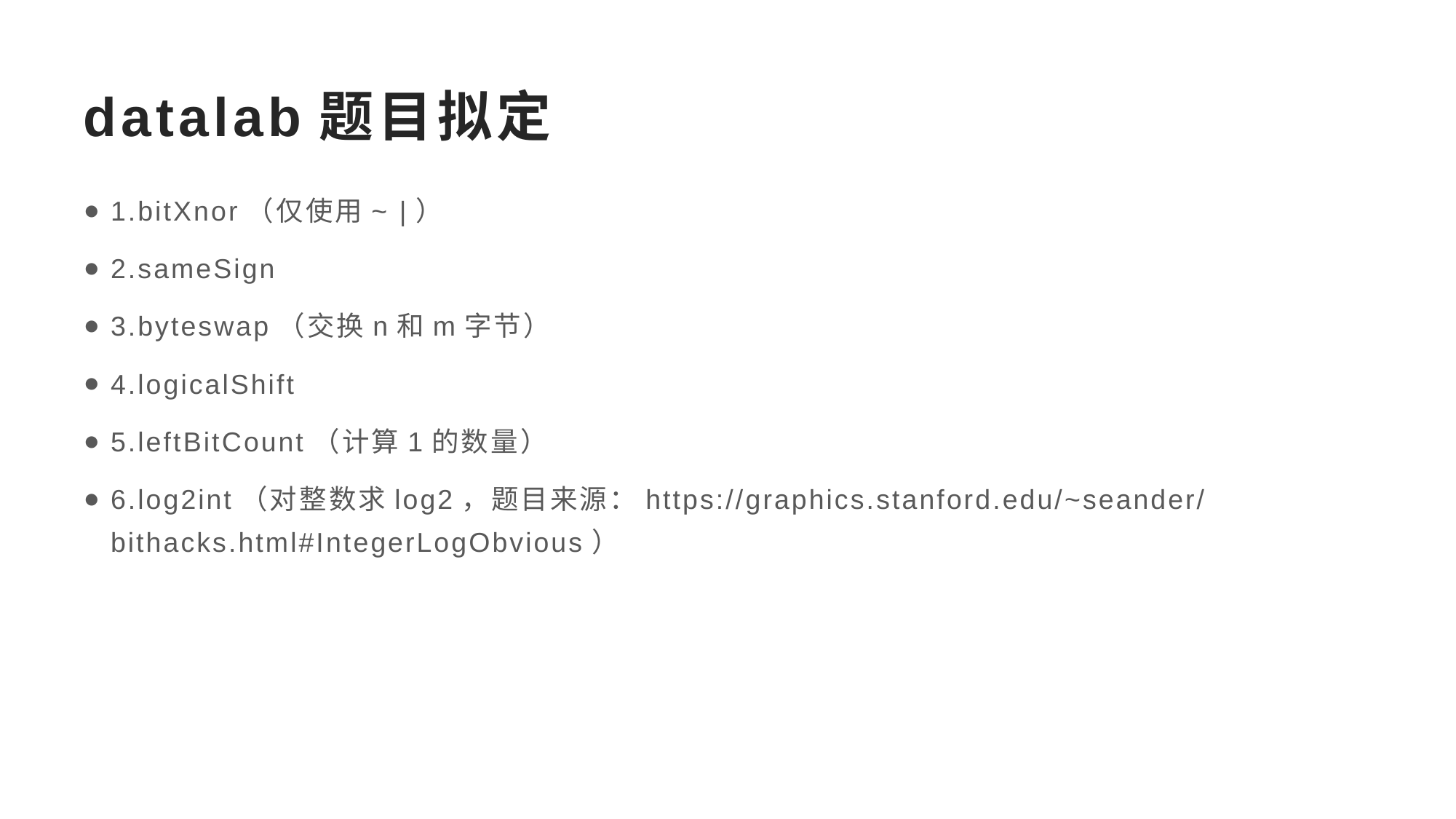

# datalab题目拟定
1.bitXnor（仅使用~ |）
2.sameSign
3.byteswap（交换n和m字节）
4.logicalShift
5.leftBitCount（计算1的数量）
6.log2int（对整数求log2，题目来源：https://graphics.stanford.edu/~seander/bithacks.html#IntegerLogObvious）